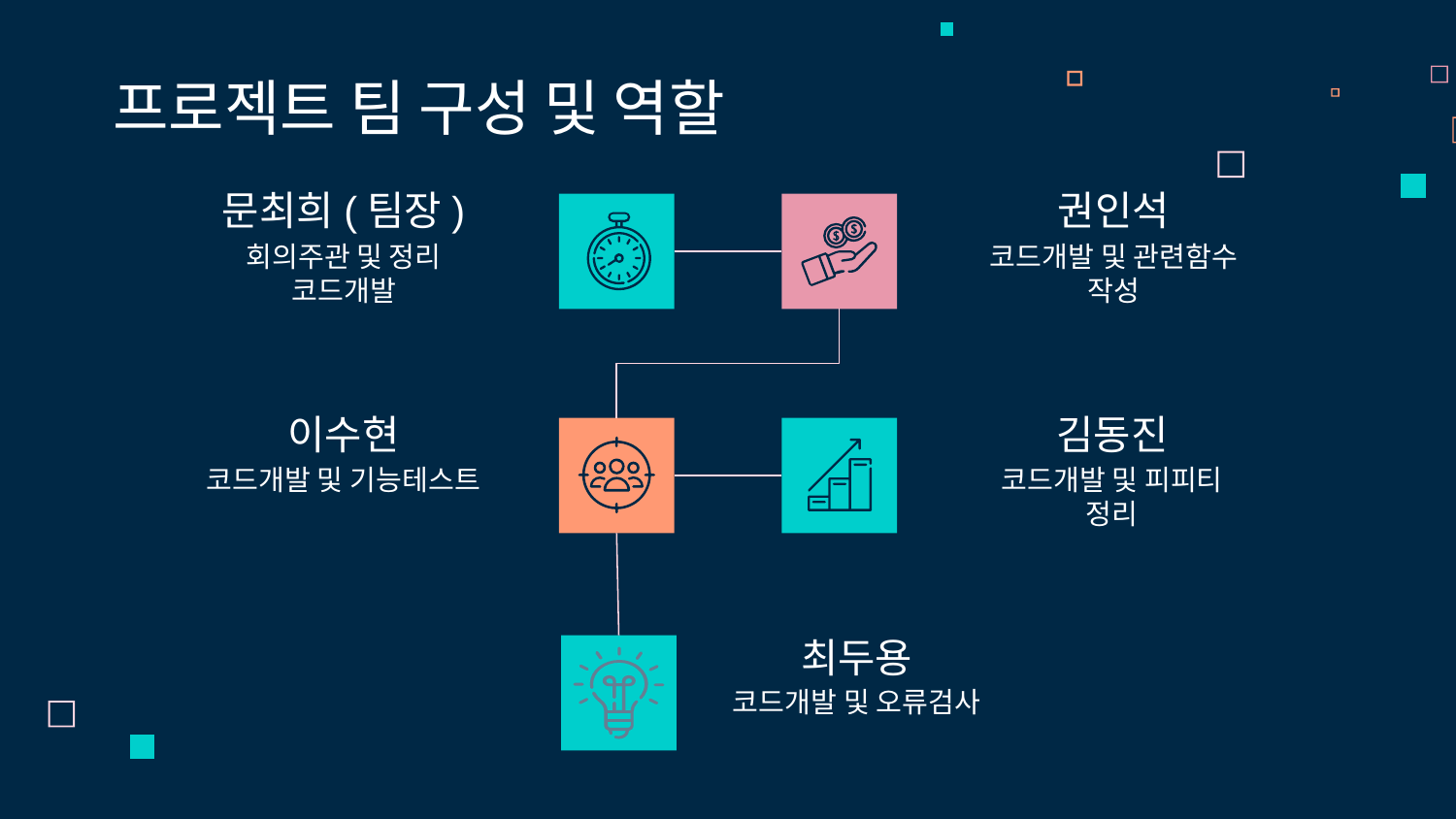

프로젝트 팀 구성 및 역할
# 문최희(팀장)
권인석

회의주관 및 정리
코드개발
코드개발 및 관련함수 작성
이수현
김동진

코드개발 및 기능테스트

코드개발 및 피피티 정리
최두용

코드개발 및 오류검사